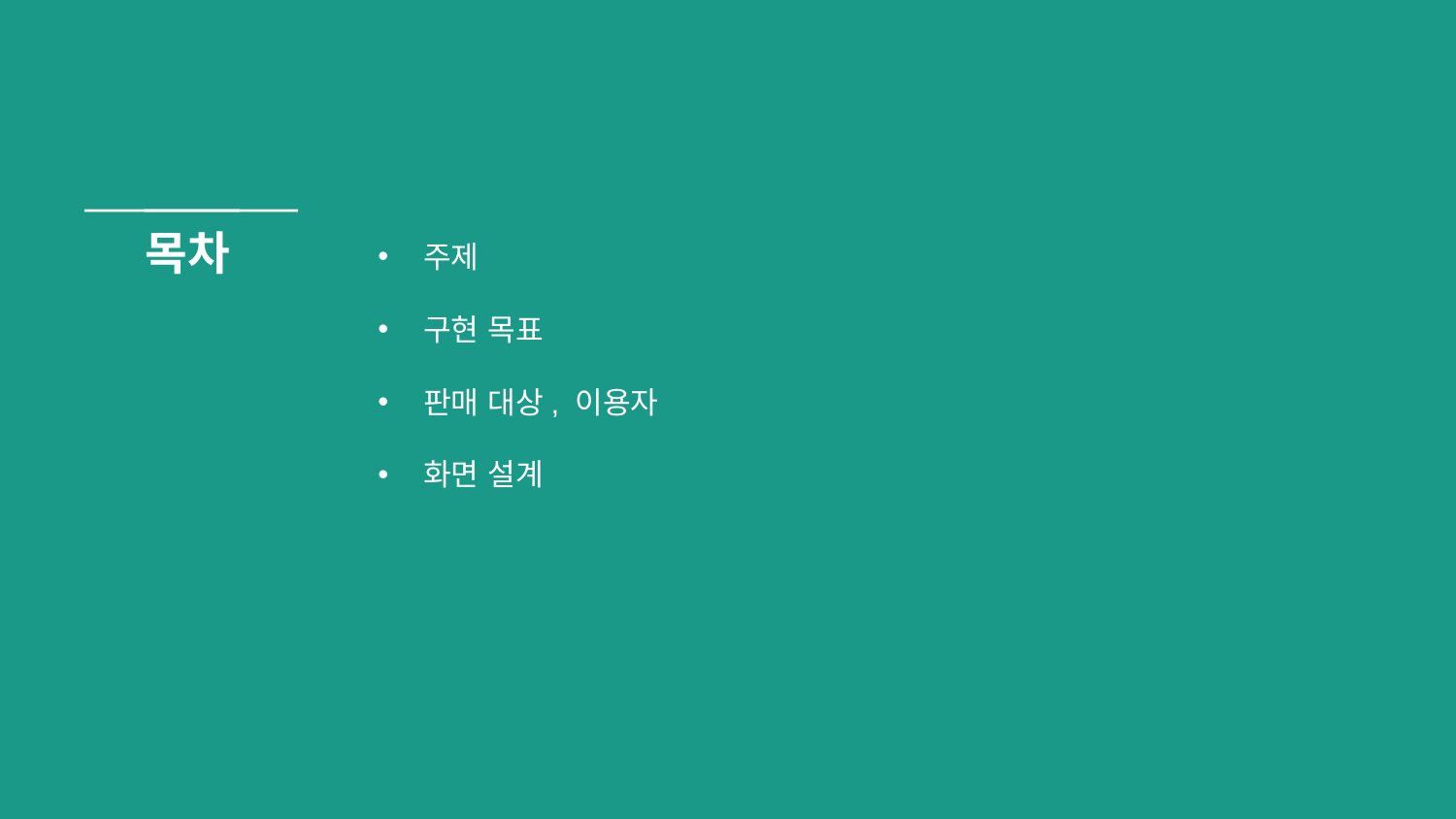

# 목차
주제

구현 목표

판매 대상, 이용자

화면 설계